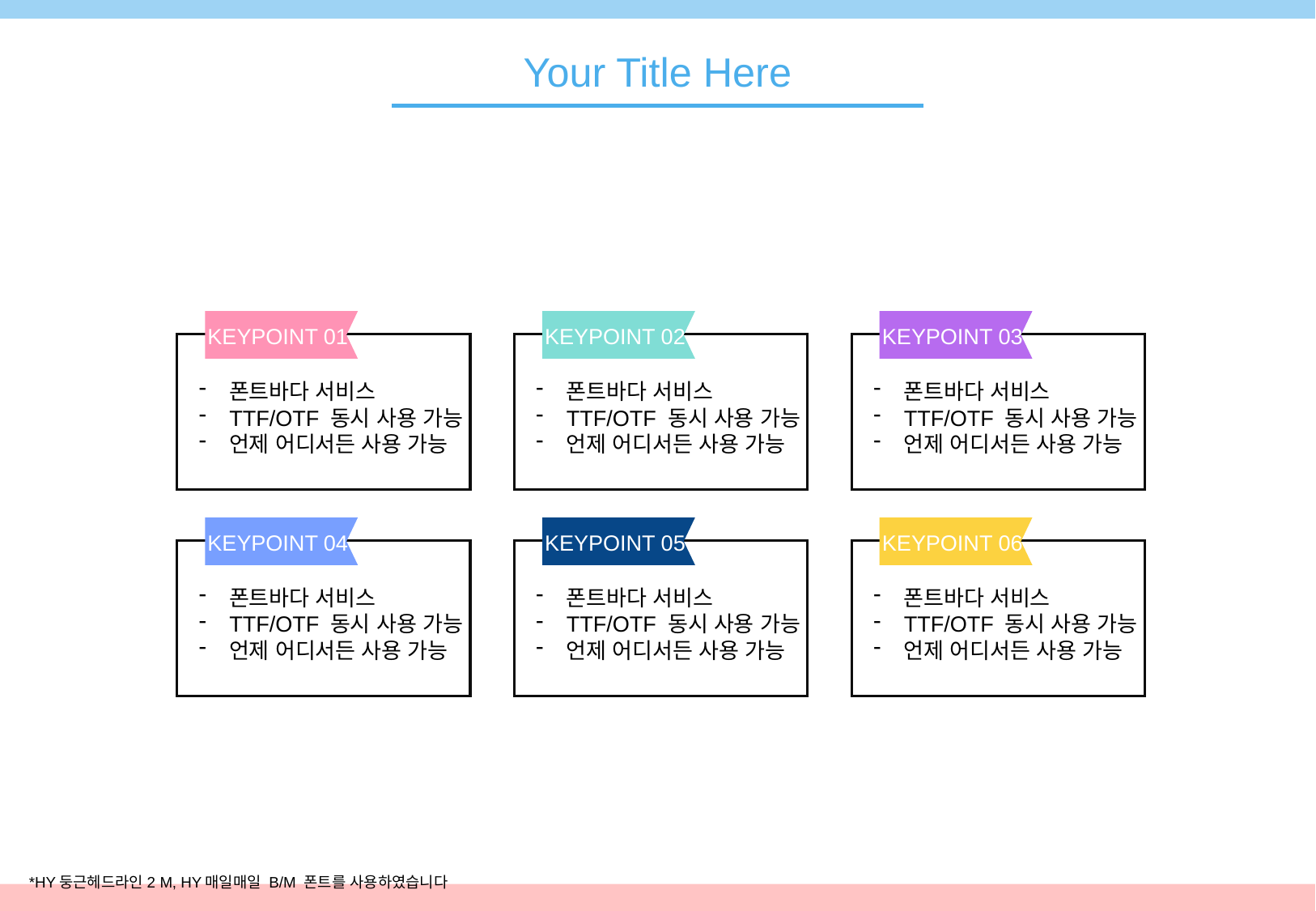

Your Title Here

KEYPOINT 01
KEYPOINT 02
KEYPOINT 03

폰트바다 서비스
TTF/OTF 동시 사용 가능
언제 어디서든 사용 가능
폰트바다 서비스
TTF/OTF 동시 사용 가능
언제 어디서든 사용 가능
폰트바다 서비스
TTF/OTF 동시 사용 가능
언제 어디서든 사용 가능

KEYPOINT 04
KEYPOINT 05
KEYPOINT 06

폰트바다 서비스
TTF/OTF 동시 사용 가능
언제 어디서든 사용 가능
폰트바다 서비스
TTF/OTF 동시 사용 가능
언제 어디서든 사용 가능
폰트바다 서비스
TTF/OTF 동시 사용 가능
언제 어디서든 사용 가능
*HY둥근헤드라인2 M, HY매일매일 B/M 폰트를 사용하였습니다